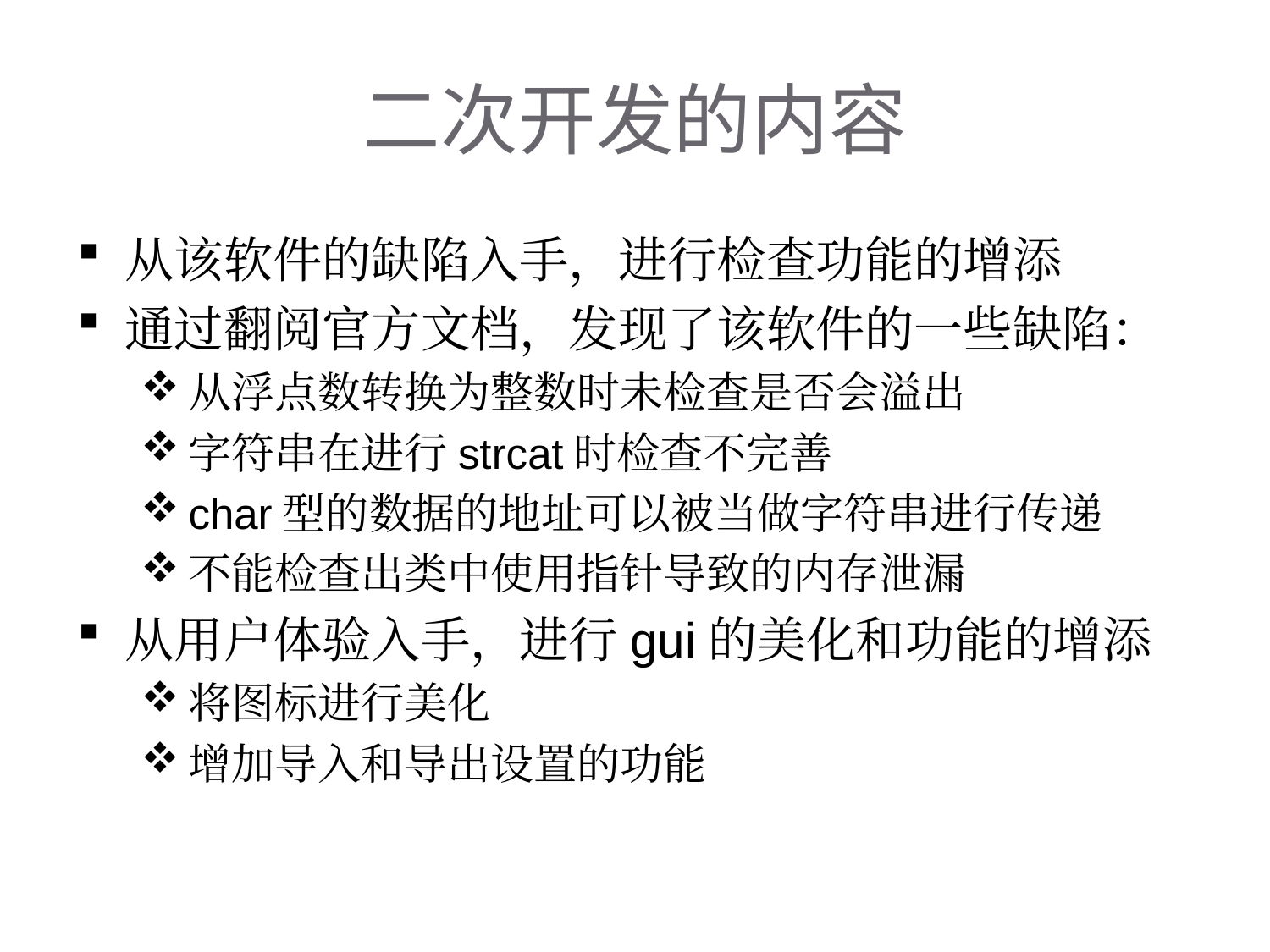

# 二次开发的内容
从该软件的缺陷入手，进行检查功能的增添
通过翻阅官方文档，发现了该软件的一些缺陷：
从浮点数转换为整数时未检查是否会溢出
字符串在进行strcat时检查不完善
char型的数据的地址可以被当做字符串进行传递
不能检查出类中使用指针导致的内存泄漏
从用户体验入手，进行gui的美化和功能的增添
将图标进行美化
增加导入和导出设置的功能